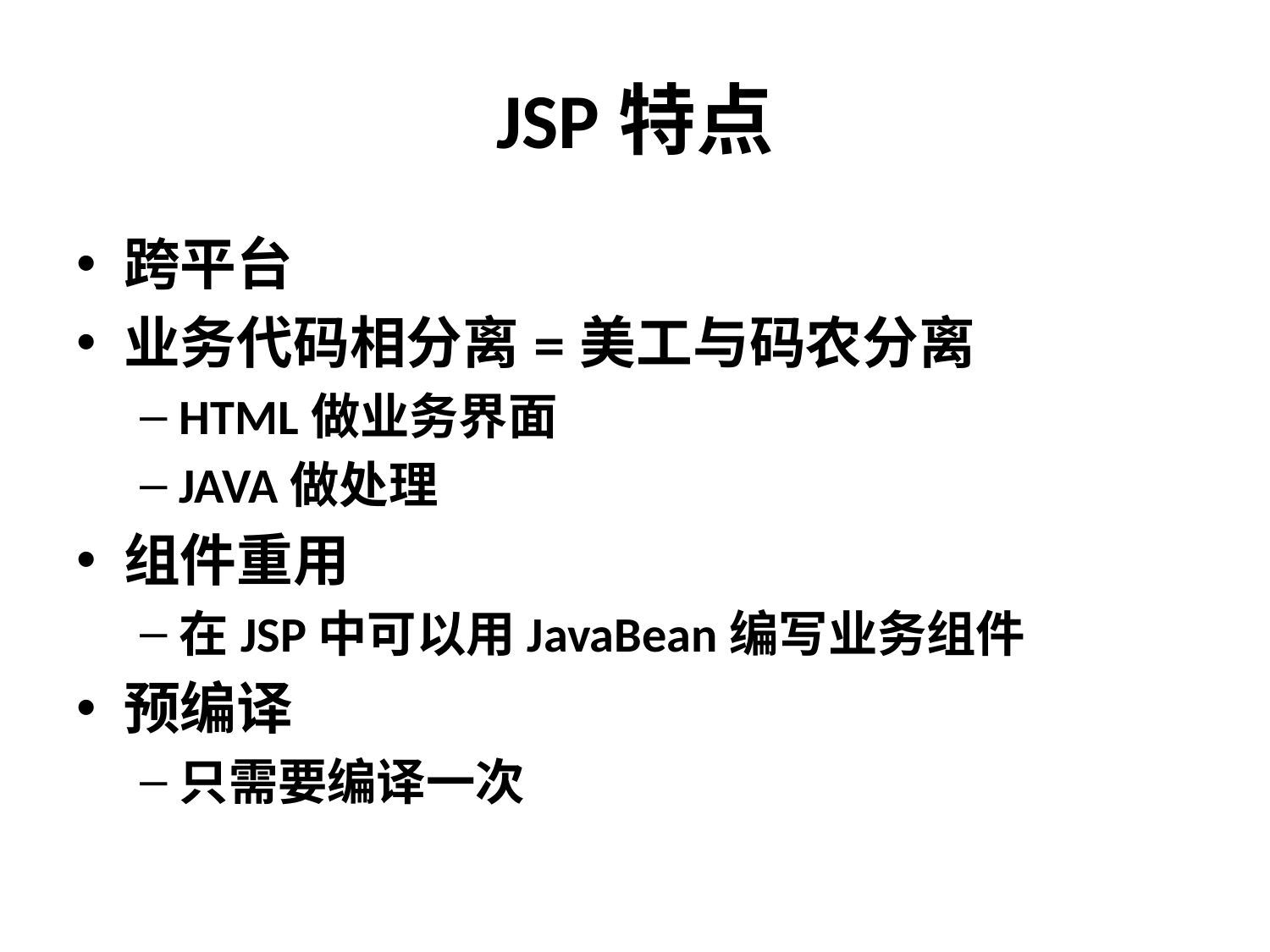

# JSP特点
跨平台
业务代码相分离=美工与码农分离
HTML做业务界面
JAVA做处理
组件重用
在JSP中可以用JavaBean编写业务组件
预编译
只需要编译一次